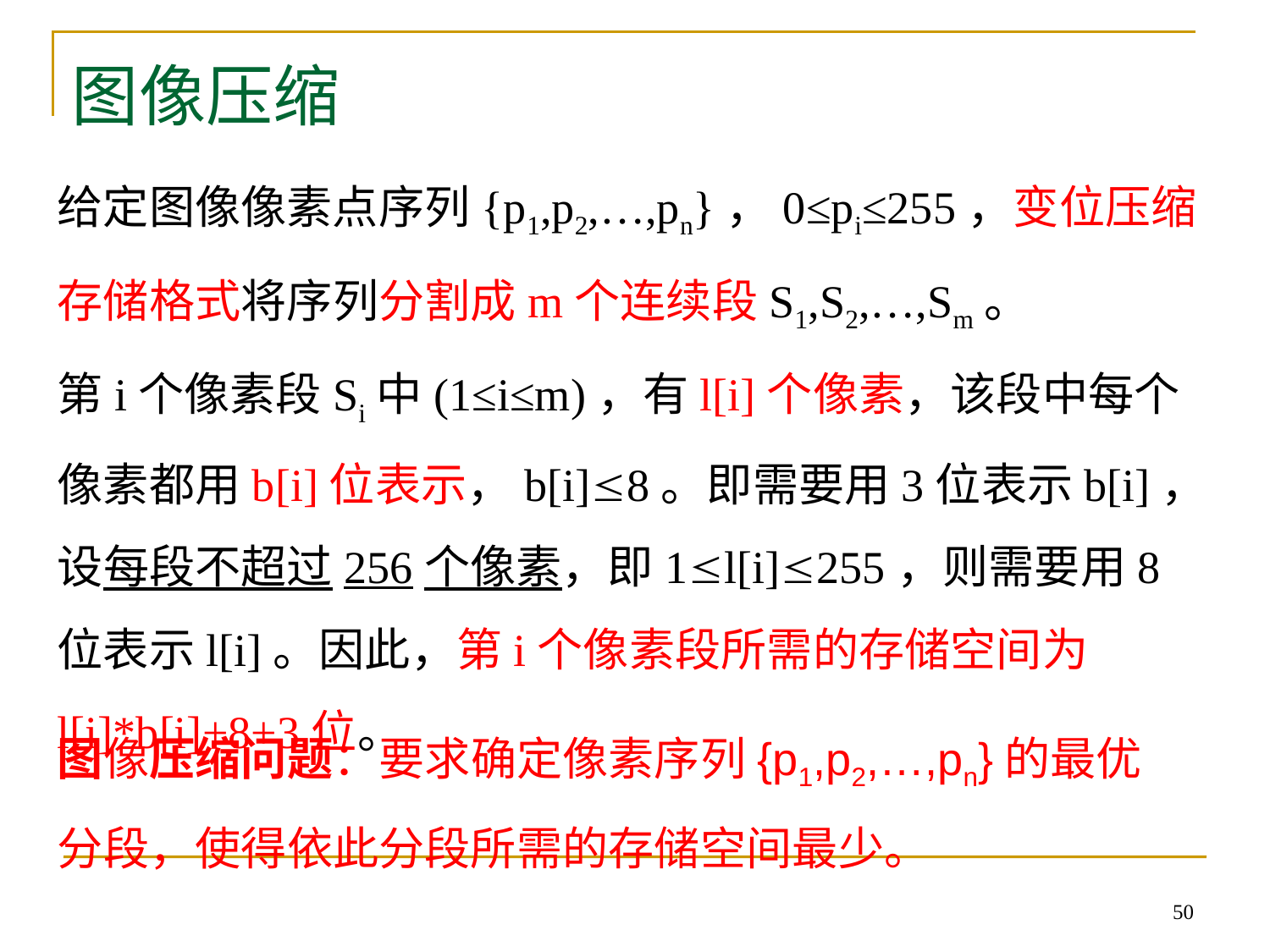

图像压缩
给定图像像素点序列{p1,p2,…,pn}，0≤pi≤255，变位压缩存储格式将序列分割成m个连续段S1,S2,…,Sm。
第i个像素段Si中(1≤i≤m)，有l[i]个像素，该段中每个像素都用b[i]位表示，b[i]≤8。即需要用3位表示b[i]，设每段不超过256个像素，即1≤l[i]≤255，则需要用8位表示l[i]。因此，第i个像素段所需的存储空间为l[i]*b[i]+8+3位。

图像压缩问题：要求确定像素序列{p1,p2,…,pn}的最优分段，使得依此分段所需的存储空间最少。
50